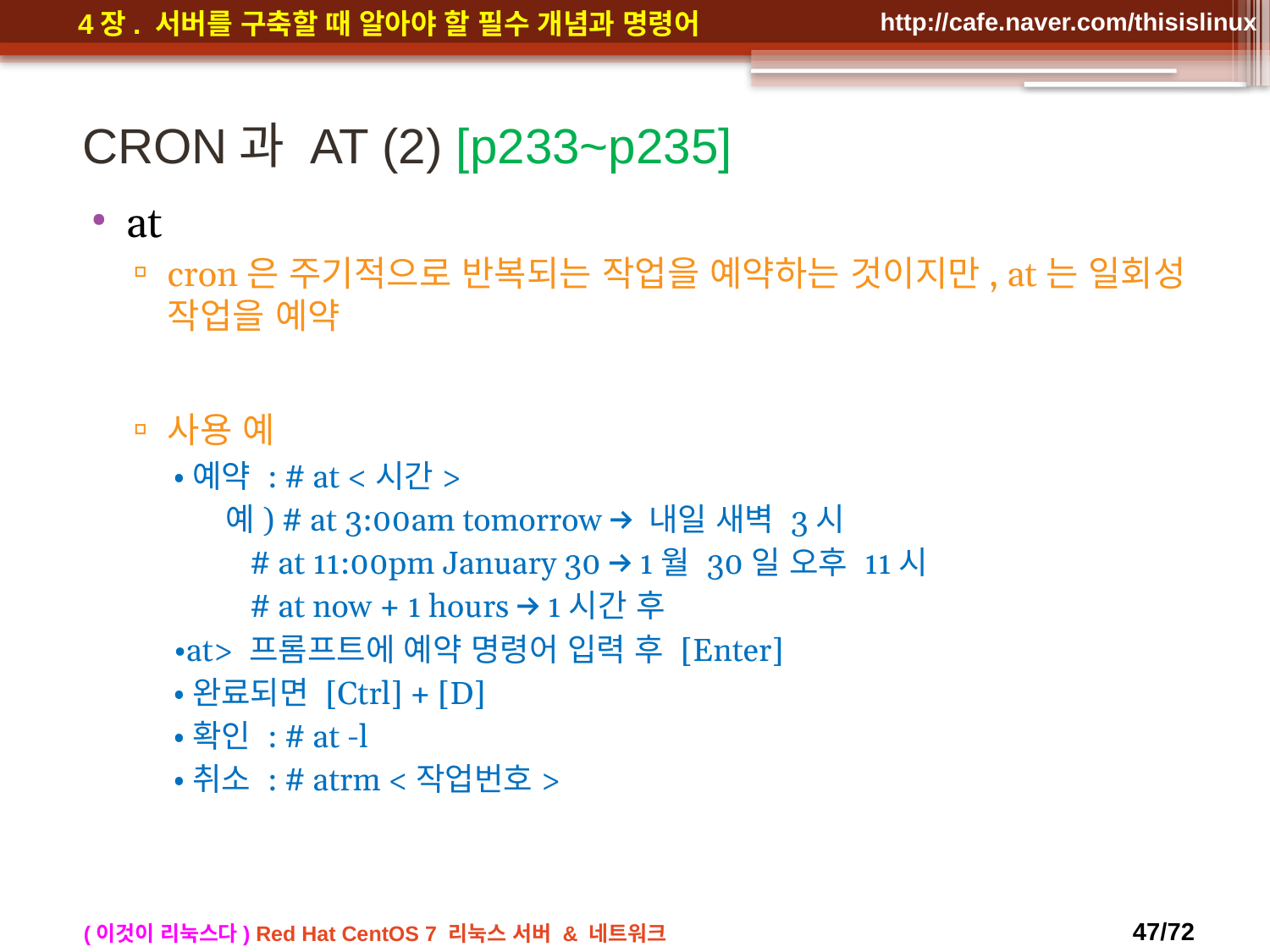

# CRON과 AT (2) [p233~p235]
at
cron은 주기적으로 반복되는 작업을 예약하는 것이지만, at는 일회성 작업을 예약

사용 예
•예약 : # at <시간>
     예) # at 3:00am tomorrow → 내일 새벽 3시
          # at 11:00pm January 30 → 1월 30일 오후 11시
          # at now + 1 hours → 1시간 후
•at> 프롬프트에 예약 명령어 입력 후 [Enter]
•완료되면 [Ctrl] + [D]
•확인 : # at -l
•취소 : # atrm <작업번호>